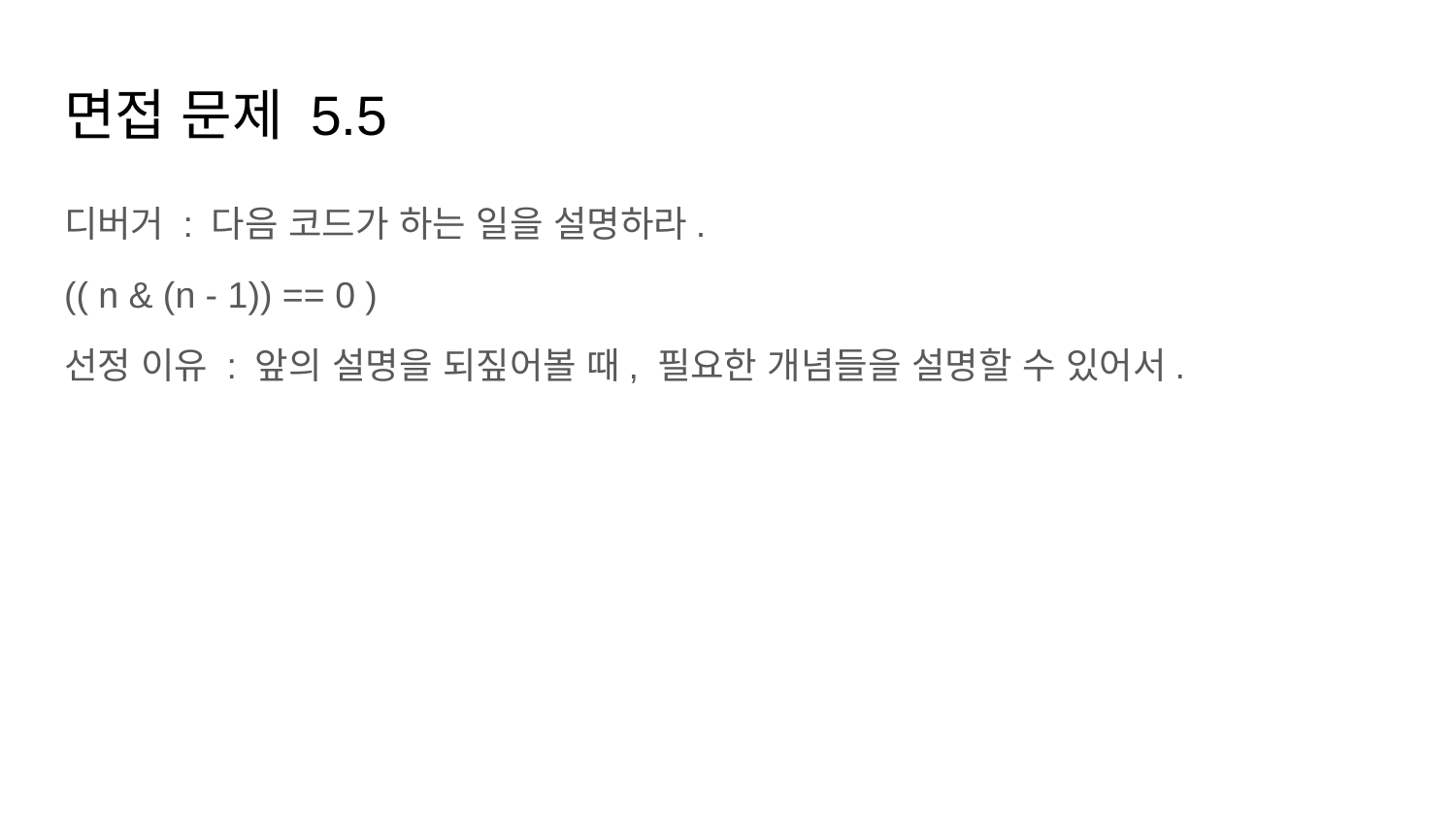

# 면접 문제 5.5
디버거 : 다음 코드가 하는 일을 설명하라.
(( n & (n - 1)) == 0 )
선정 이유 : 앞의 설명을 되짚어볼 때, 필요한 개념들을 설명할 수 있어서.